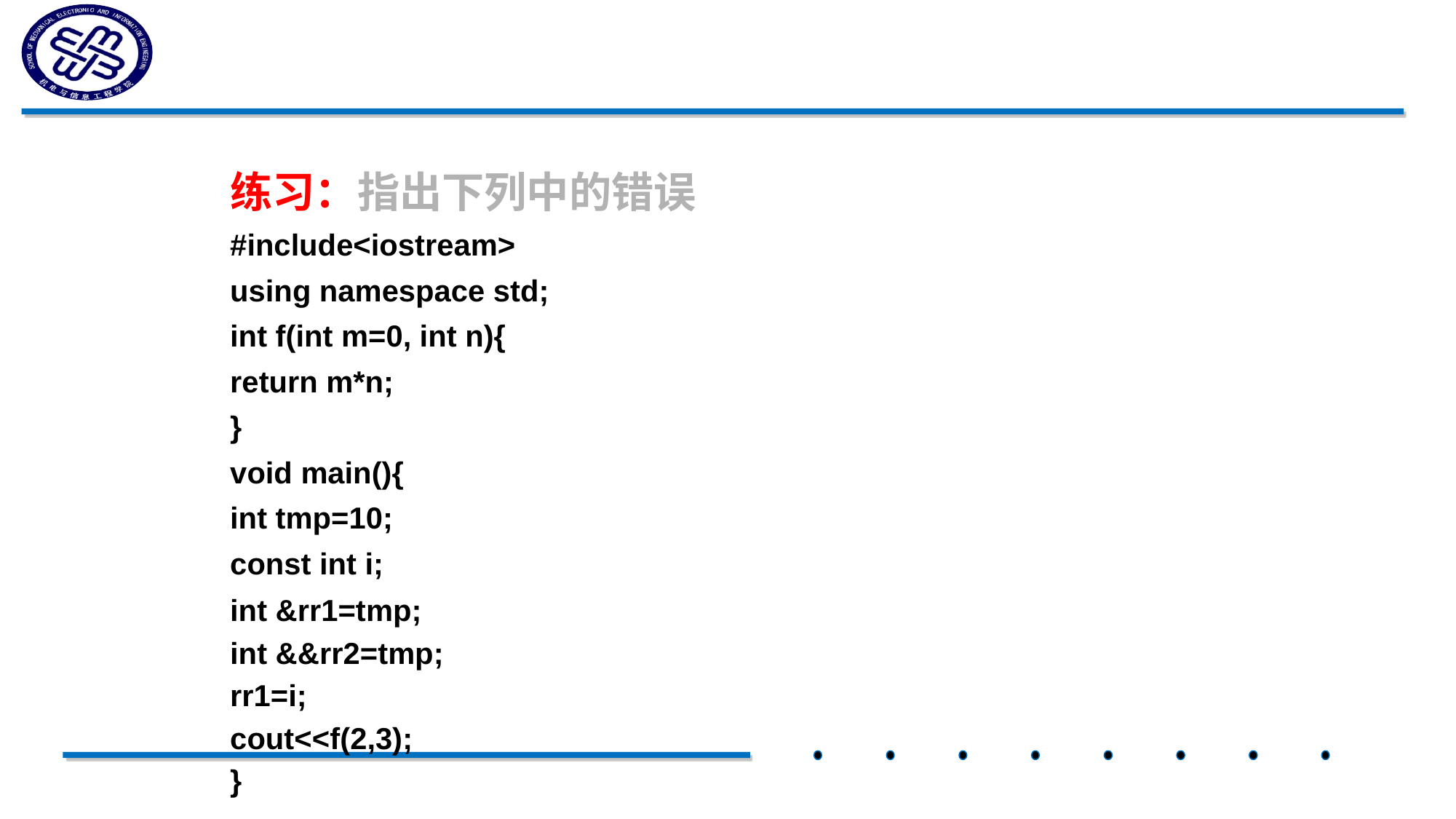

#
练习：指出下列中的错误
#include<iostream>
using namespace std;
int f(int m=0, int n){
return m*n;
}
void main(){
int tmp=10;
const int i;
int &rr1=tmp;
int &&rr2=tmp;
rr1=i;
cout<<f(2,3);
}